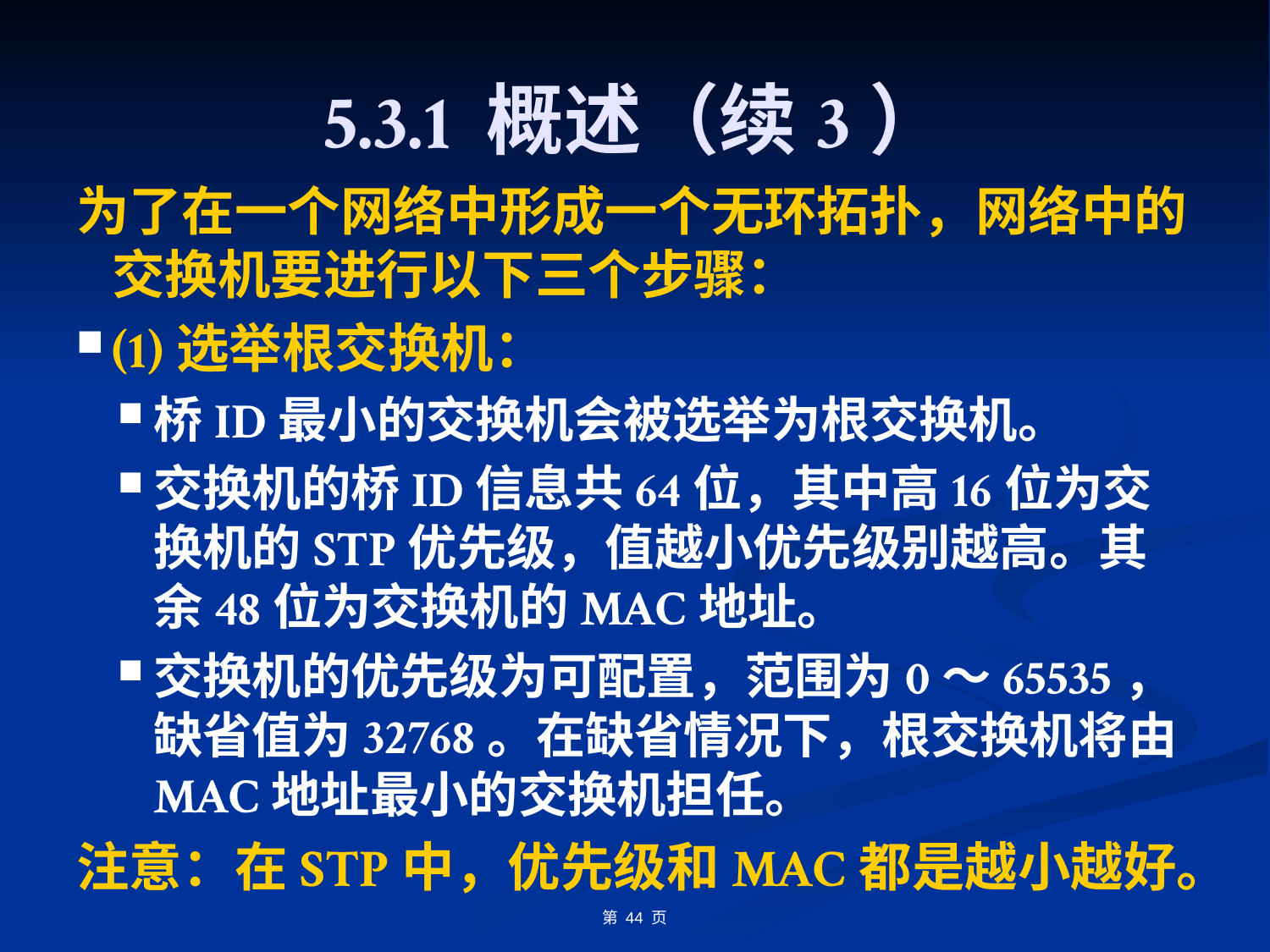

# 5.3.1 概述（续3）
为了在一个网络中形成一个无环拓扑，网络中的交换机要进行以下三个步骤：
(1)选举根交换机：
桥ID最小的交换机会被选举为根交换机。
交换机的桥ID信息共64位，其中高16位为交换机的STP优先级，值越小优先级别越高。其余48位为交换机的MAC地址。
交换机的优先级为可配置，范围为0～65535，缺省值为32768。在缺省情况下，根交换机将由MAC地址最小的交换机担任。
注意：在STP中，优先级和MAC都是越小越好。
第 44 页